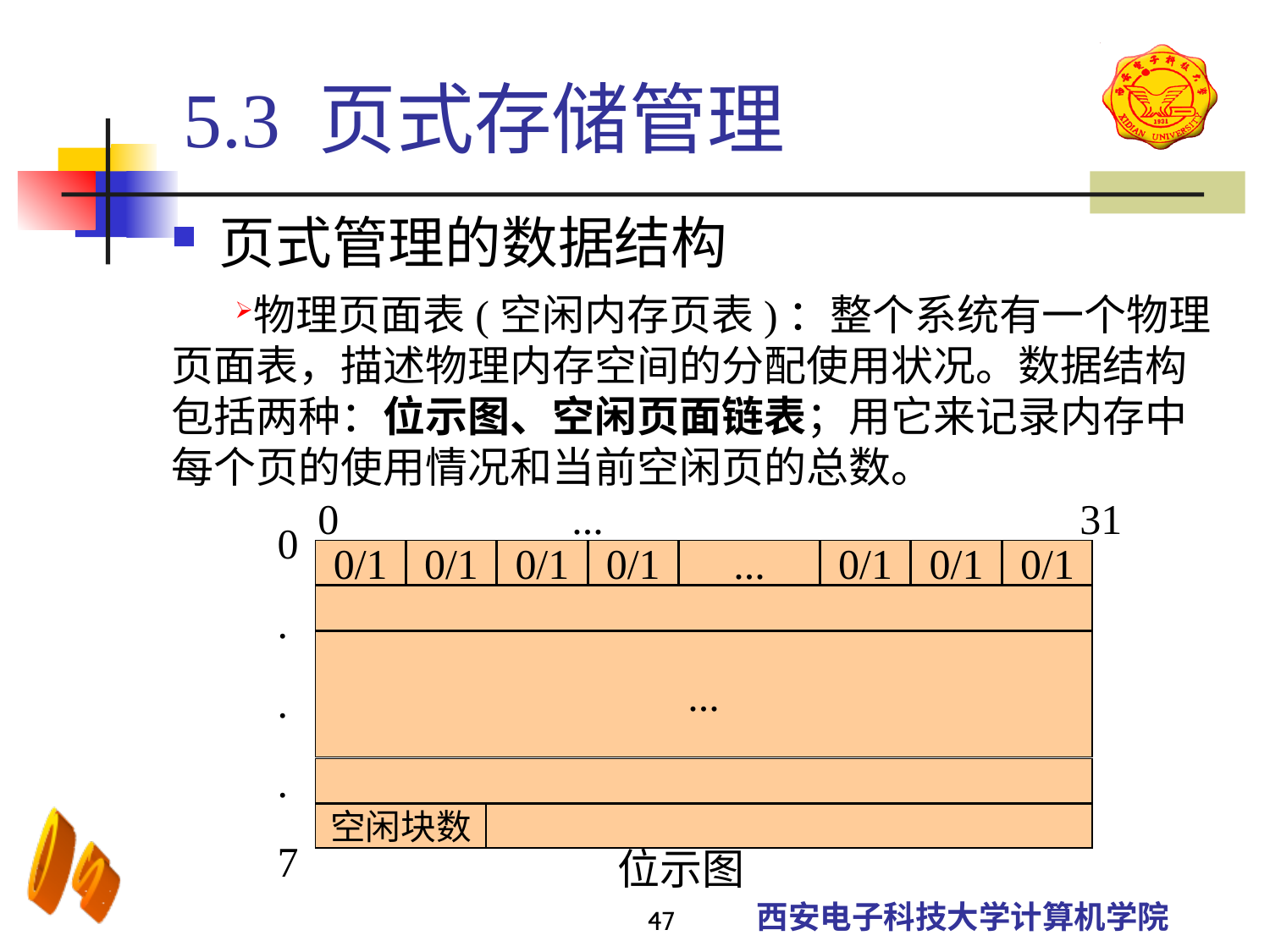

5.3 页式存储管理
页式管理的数据结构
物理页面表(空闲内存页表)：整个系统有一个物理页面表，描述物理内存空间的分配使用状况。数据结构包括两种：位示图、空闲页面链表；用它来记录内存中每个页的使用情况和当前空闲页的总数。
0		...		         		31
0
.
.
.
7
0/1
0/1
0/1
0/1
...
0/1
0/1
0/1

...

空闲块数
位示图
47